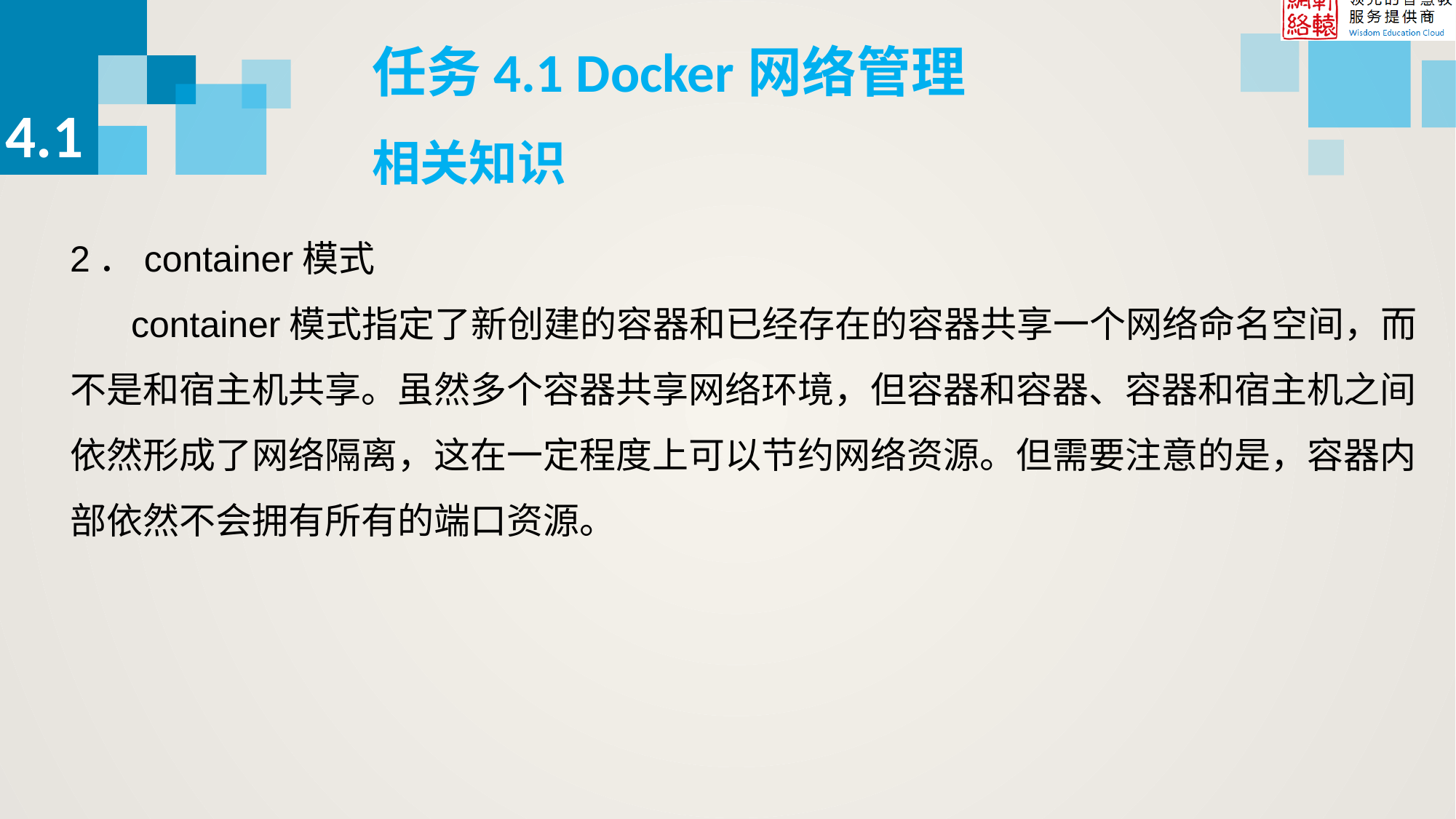

任务4.1 Docker网络管理
4.1
相关知识
2．container模式
      container模式指定了新创建的容器和已经存在的容器共享一个网络命名空间，而不是和宿主机共享。虽然多个容器共享网络环境，但容器和容器、容器和宿主机之间依然形成了网络隔离，这在一定程度上可以节约网络资源。但需要注意的是，容器内部依然不会拥有所有的端口资源。